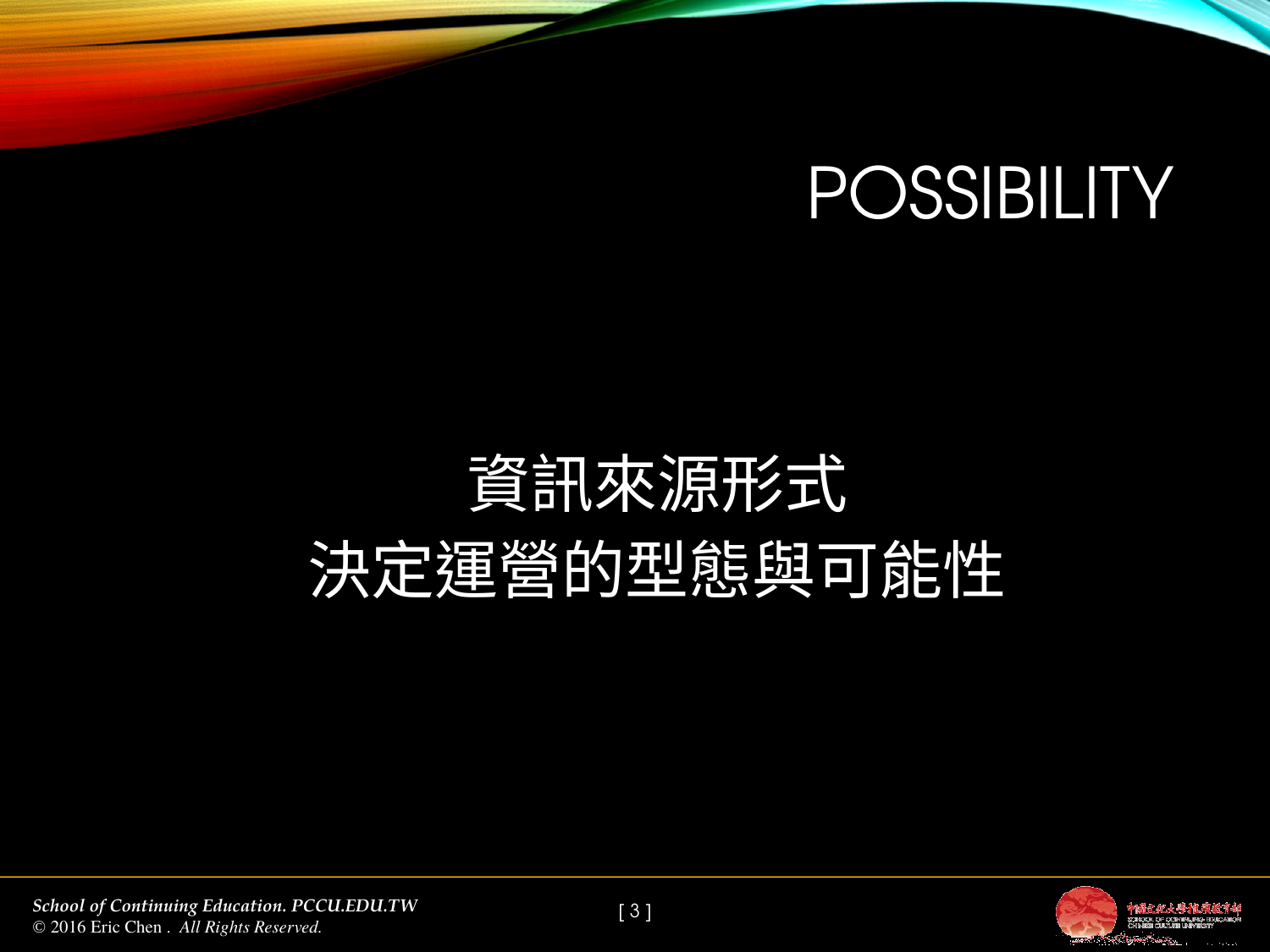

# Possibility
資訊來源形式
決定運營的型態與可能性
[ 3 ]